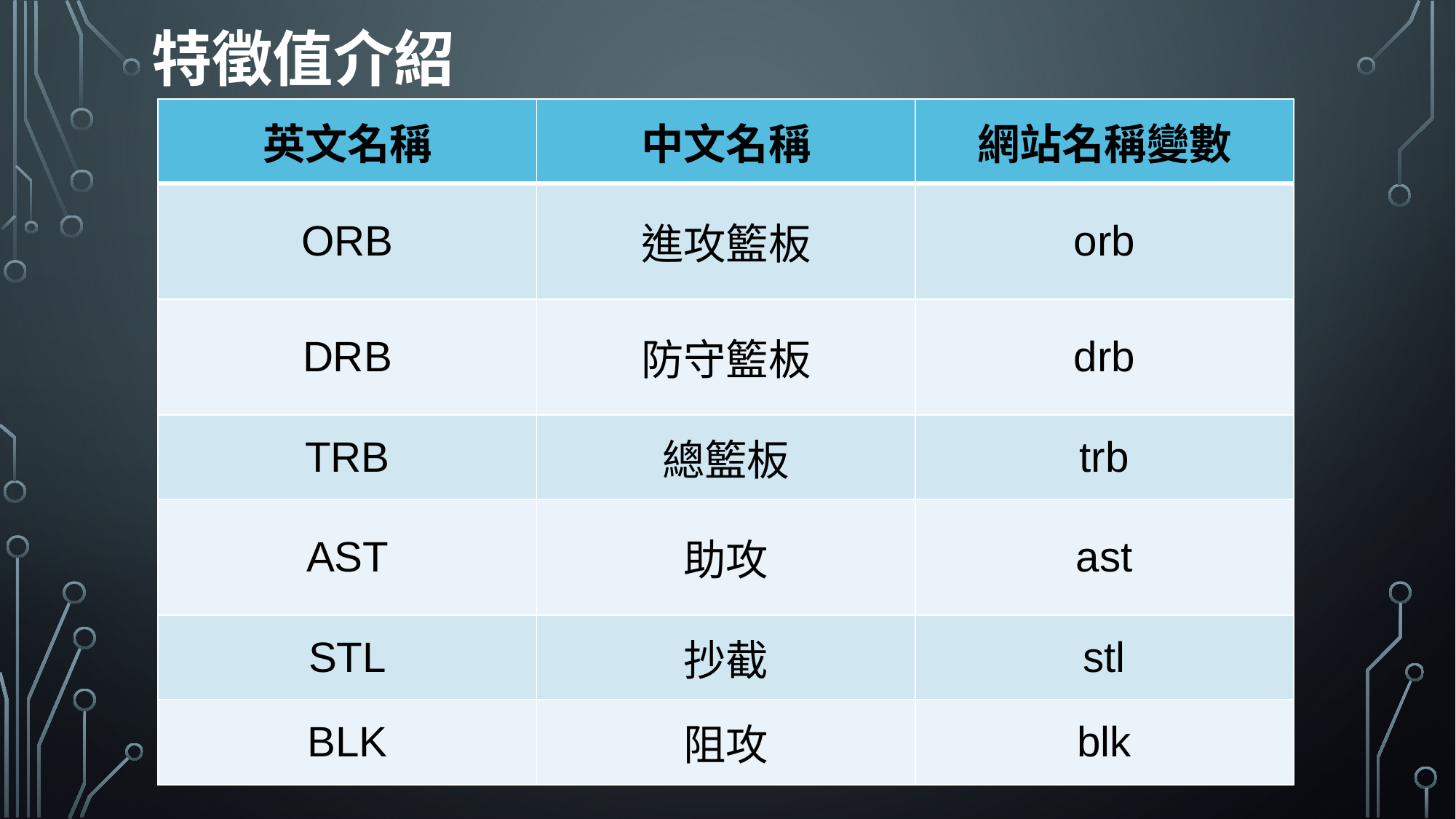

特徵值介紹
| 英文名稱 | 中文名稱 | 網站名稱變數 |
| --- | --- | --- |
| ORB | 進攻籃板 | orb |
| DRB | 防守籃板 | drb |
| TRB | 總籃板 | trb |
| AST | 助攻 | ast |
| STL | 抄截 | stl |
| BLK | 阻攻 | blk |